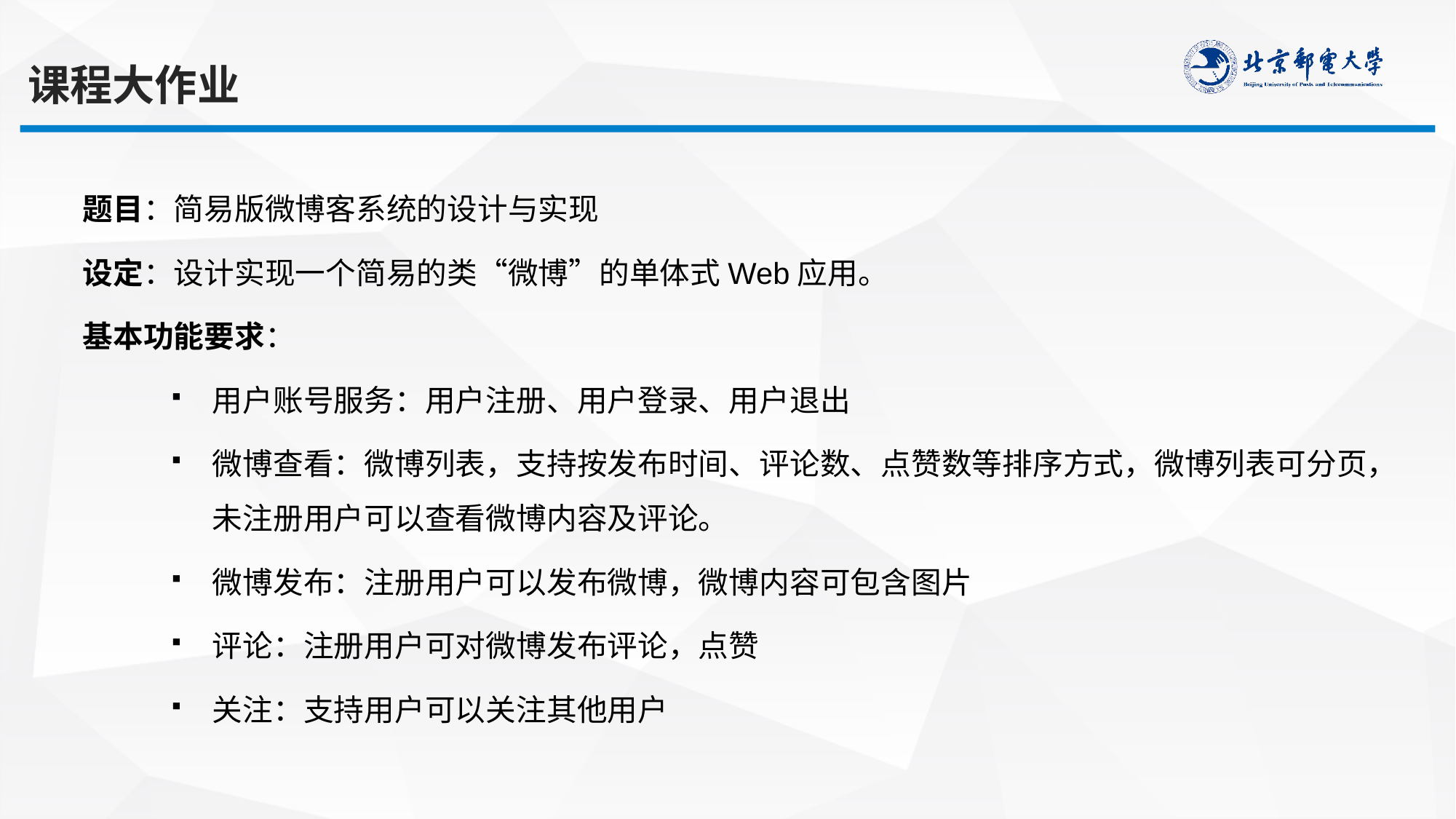

课程大作业

题目：简易版微博客系统的设计与实现
设定：设计实现一个简易的类“微博”的单体式Web应用。
基本功能要求：
用户账号服务：用户注册、用户登录、用户退出
微博查看：微博列表，支持按发布时间、评论数、点赞数等排序方式，微博列表可分页，未注册用户可以查看微博内容及评论。
微博发布：注册用户可以发布微博，微博内容可包含图片
评论：注册用户可对微博发布评论，点赞
关注：支持用户可以关注其他用户